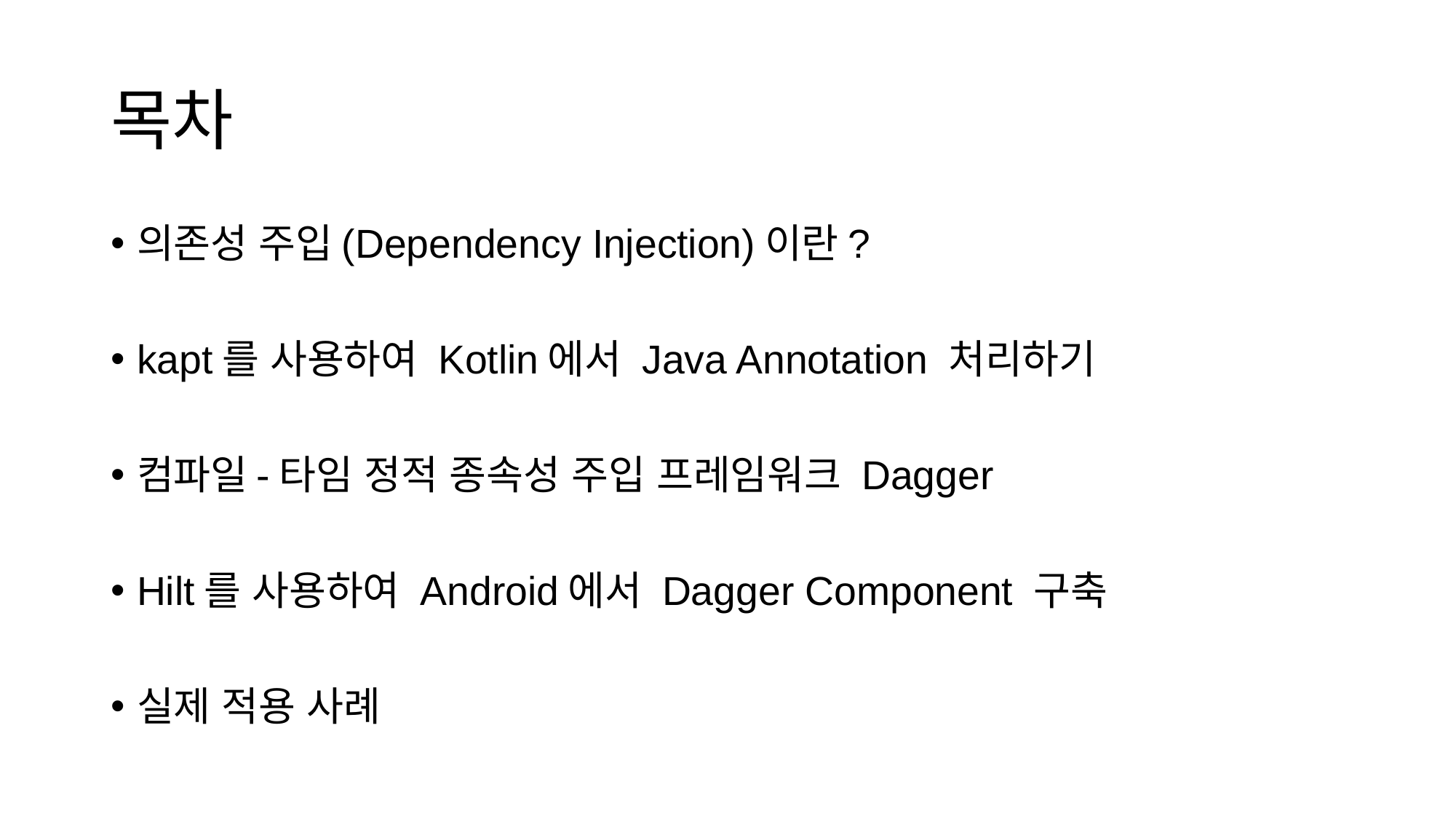

# 목차
의존성 주입(Dependency Injection)이란?

kapt를 사용하여 Kotlin에서 Java Annotation 처리하기

컴파일-타임 정적 종속성 주입 프레임워크 Dagger

Hilt를 사용하여 Android에서 Dagger Component 구축

실제 적용 사례